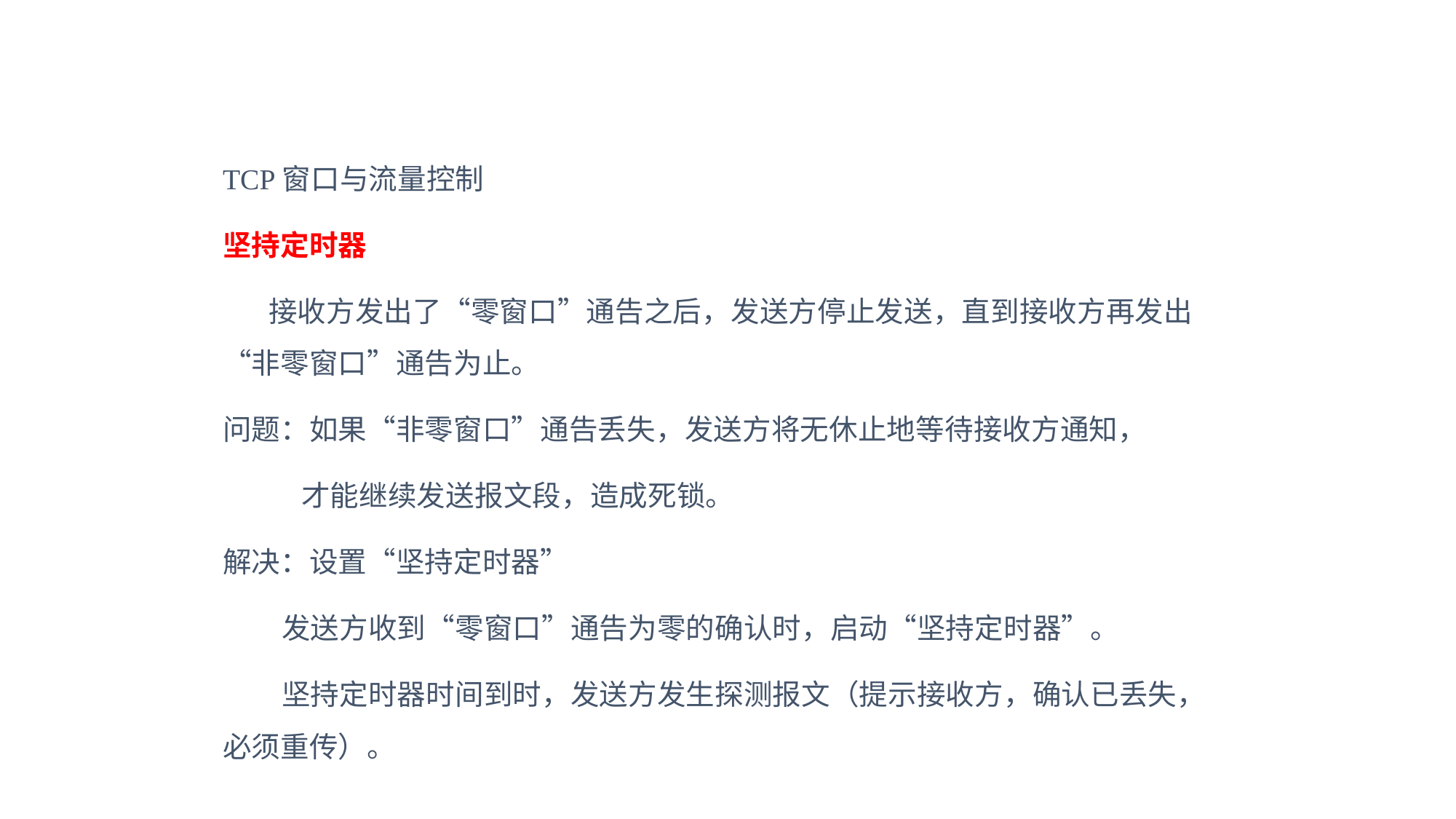

TCP窗口与流量控制
坚持定时器
      接收方发出了“零窗口”通告之后，发送方停止发送，直到接收方再发出“非零窗口”通告为止。
问题：如果“非零窗口”通告丢失，发送方将无休止地等待接收方通知，
           才能继续发送报文段，造成死锁。
解决：设置“坚持定时器”
        发送方收到“零窗口”通告为零的确认时，启动“坚持定时器”。
        坚持定时器时间到时，发送方发生探测报文（提示接收方，确认已丢失，必须重传）。